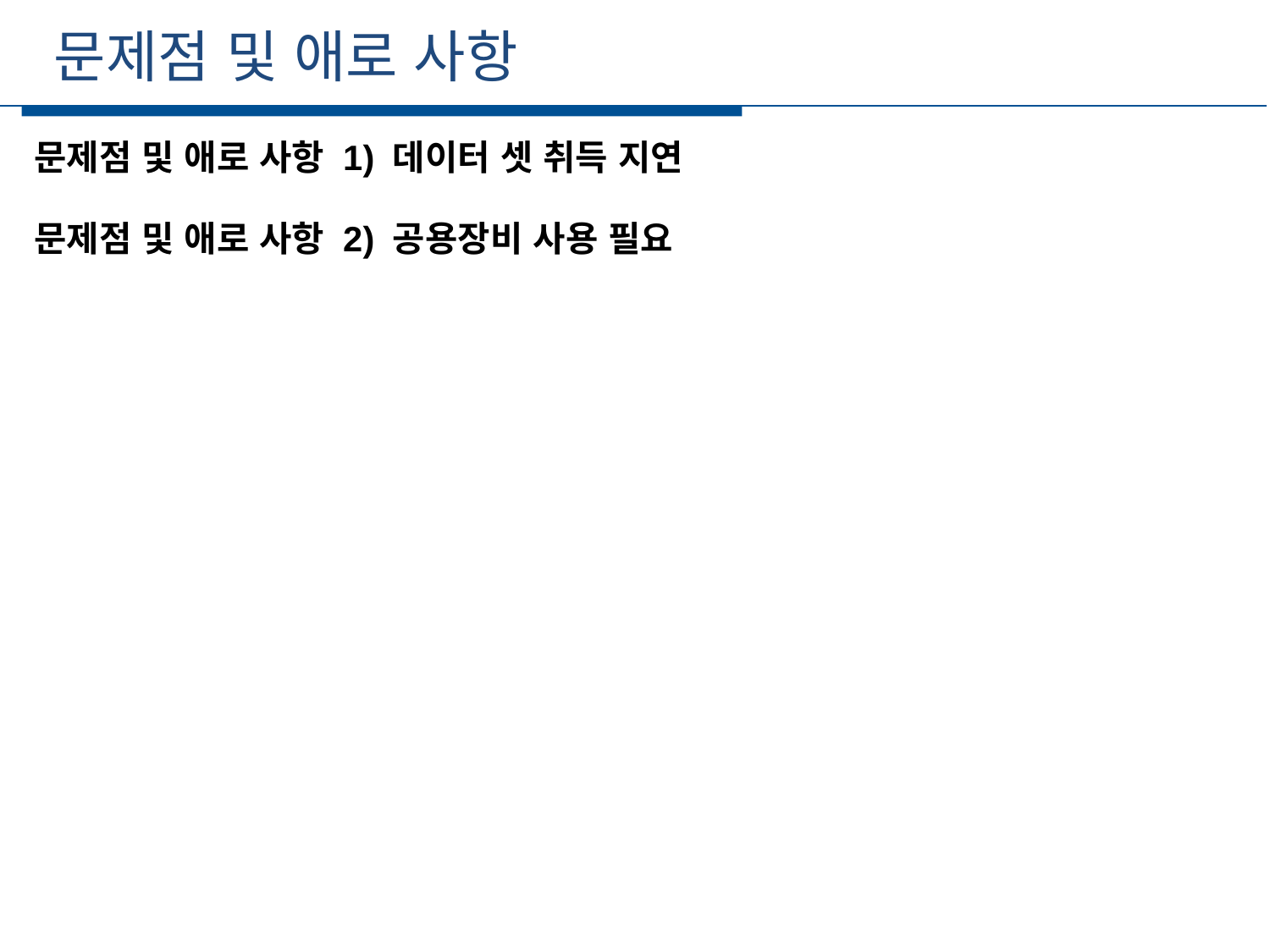

문제점 및 애로 사항
세부일정

문제점 및 애로 사항 1) 데이터 셋 취득 지연

문제점 및 애로 사항 2) 공용장비 사용 필요